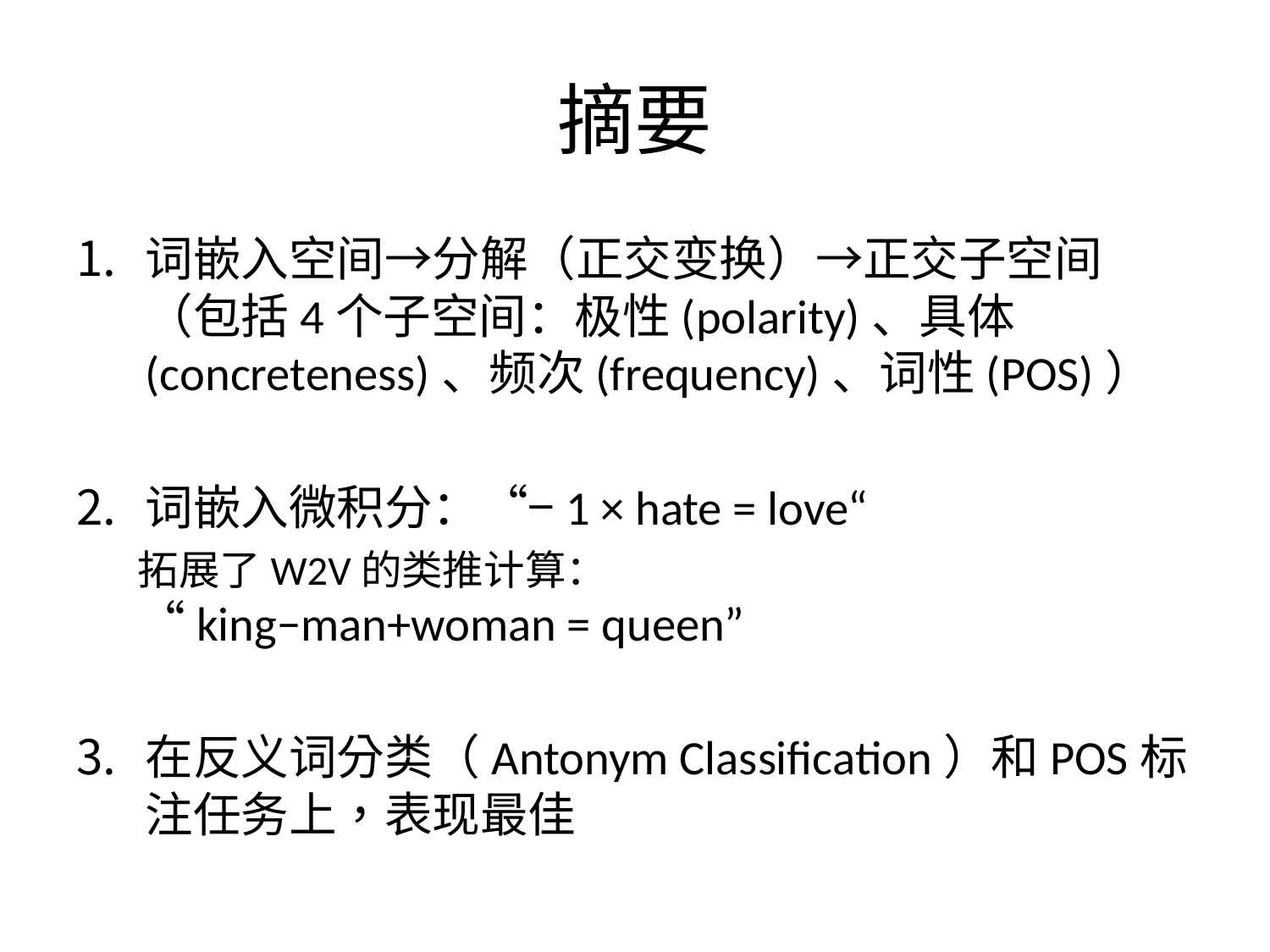

# 摘要
词嵌入空间→分解（正交变换）→正交子空间（包括4个子空间：极性(polarity)、具体(concreteness)、频次(frequency)、词性(POS)）

词嵌入微积分：“−1 × hate = love“
	拓展了W2V的类推计算：
	“king−man+woman = queen”

在反义词分类（Antonym Classification）和POS标注任务上，表现最佳